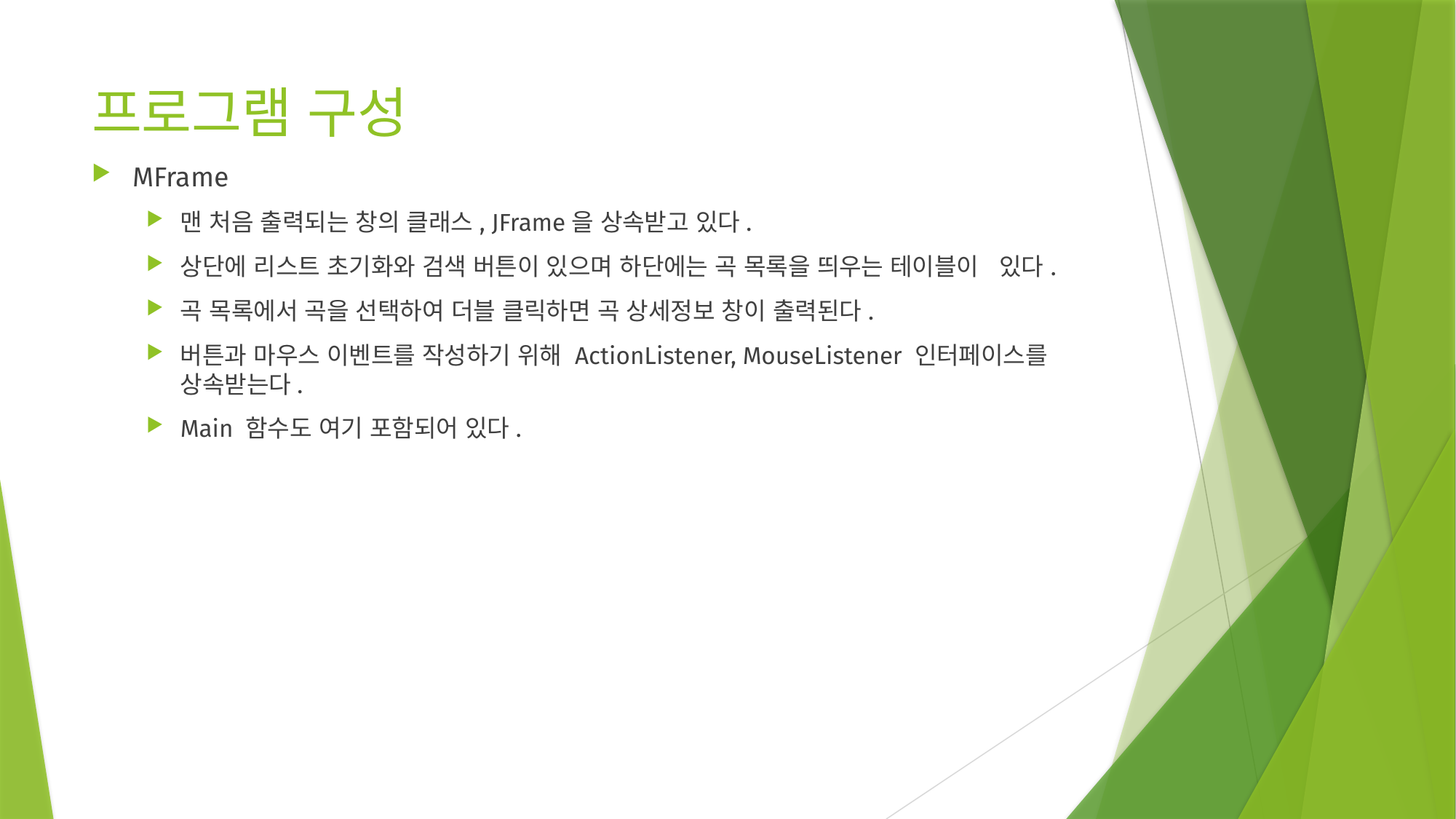

# 프로그램 구성
MFrame
맨 처음 출력되는 창의 클래스, JFrame을 상속받고 있다.
상단에 리스트 초기화와 검색 버튼이 있으며 하단에는 곡 목록을 띄우는 테이블이   있다.
곡 목록에서 곡을 선택하여 더블 클릭하면 곡 상세정보 창이 출력된다.
버튼과 마우스 이벤트를 작성하기 위해 ActionListener, MouseListener 인터페이스를 상속받는다.
Main 함수도 여기 포함되어 있다.